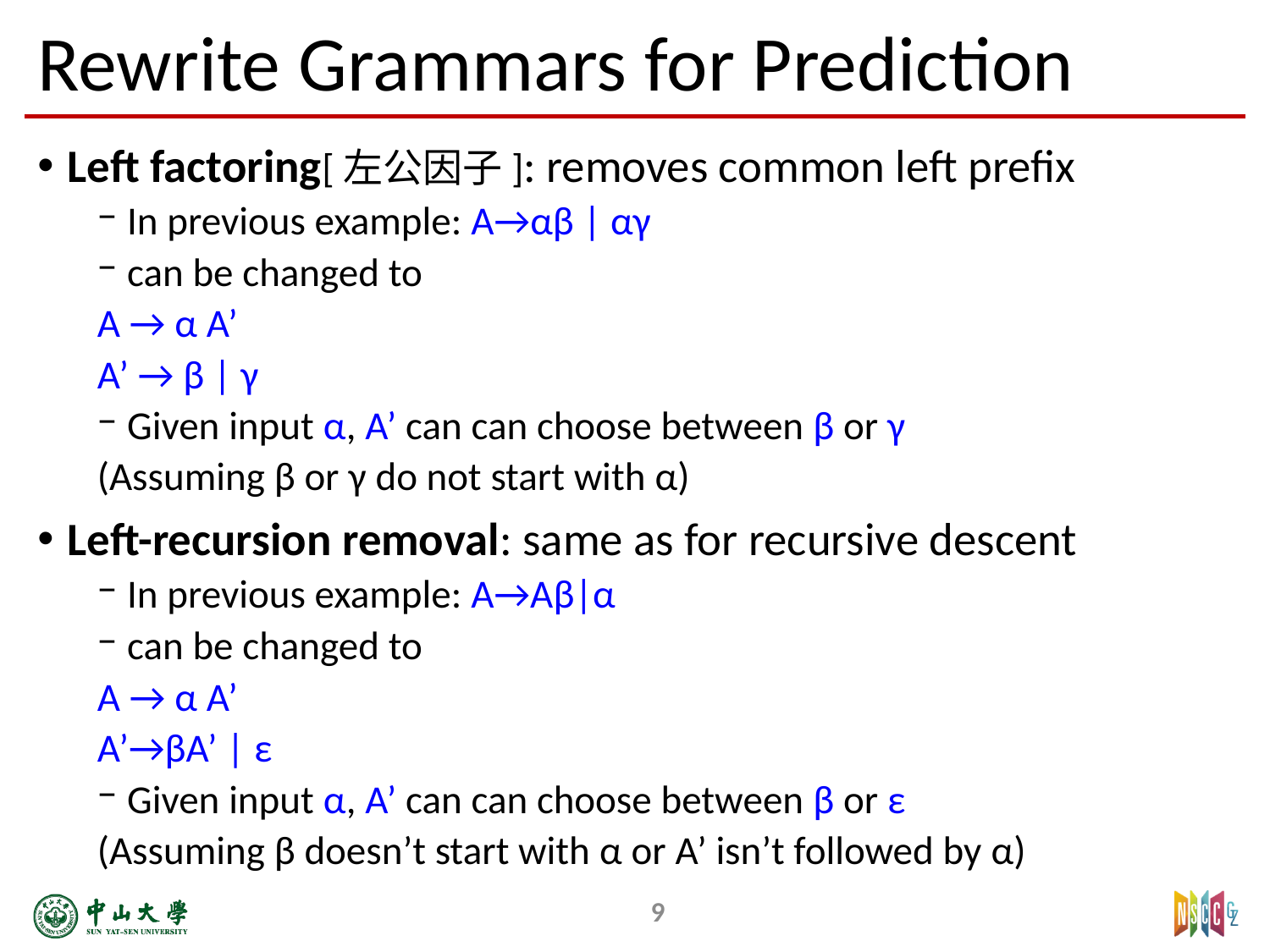

# Rewrite Grammars for Prediction
Left factoring[左公因子]: removes common left prefix
In previous example: A→αβ | αγ
can be changed to
	A → α A’
	A’ → β | γ
Given input α, A’ can can choose between β or γ
(Assuming β or γ do not start with α)
Left-recursion removal: same as for recursive descent
In previous example: A→Aβ|α
can be changed to
	A → α A’
	A’→βA’ | ε
Given input α, A’ can can choose between β or ε
(Assuming β doesn’t start with α or A’ isn’t followed by α)
9